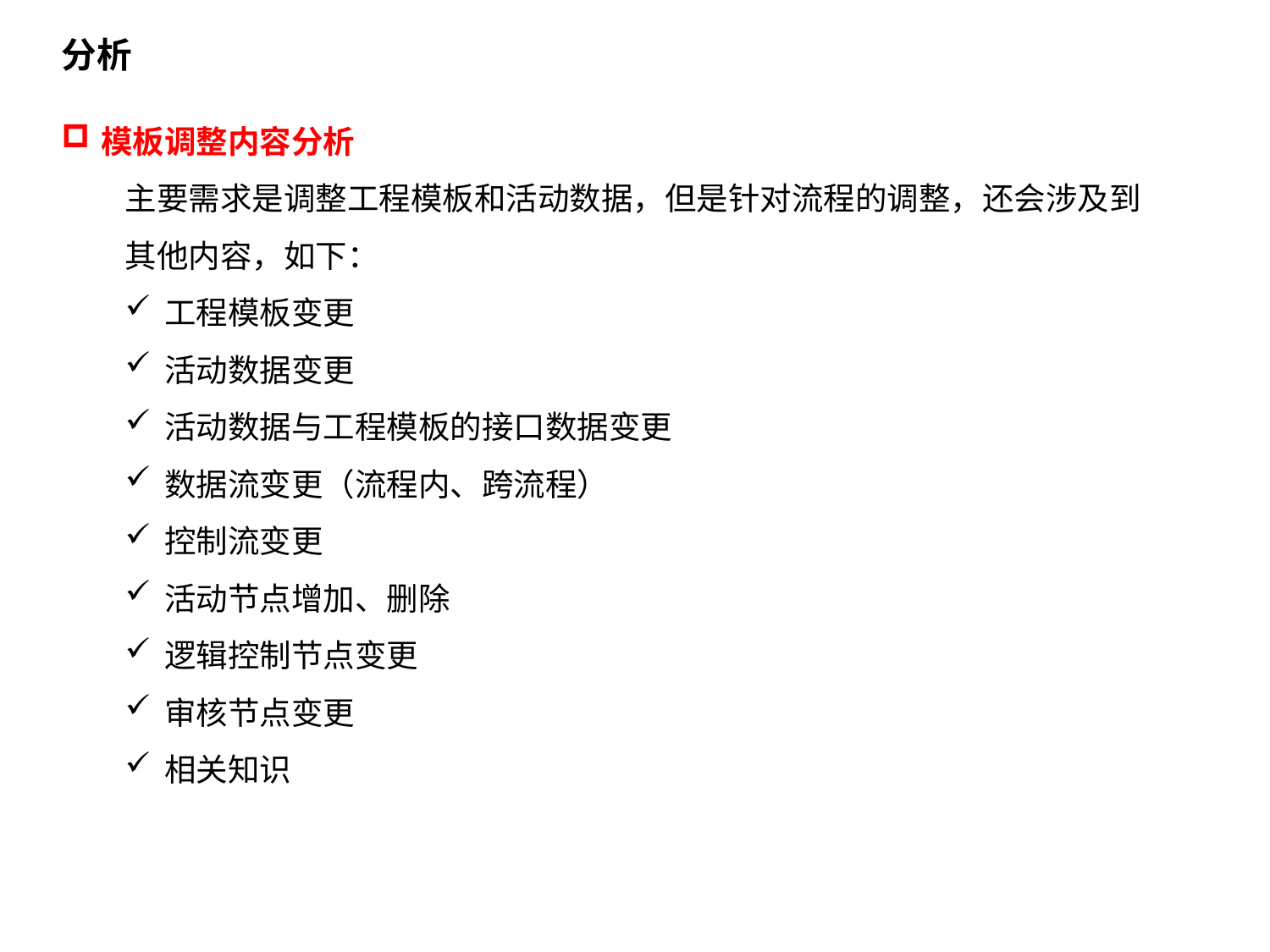

分析
模板调整内容分析
主要需求是调整工程模板和活动数据，但是针对流程的调整，还会涉及到其他内容，如下：
工程模板变更
活动数据变更
活动数据与工程模板的接口数据变更
数据流变更（流程内、跨流程）
控制流变更
活动节点增加、删除
逻辑控制节点变更
审核节点变更
相关知识